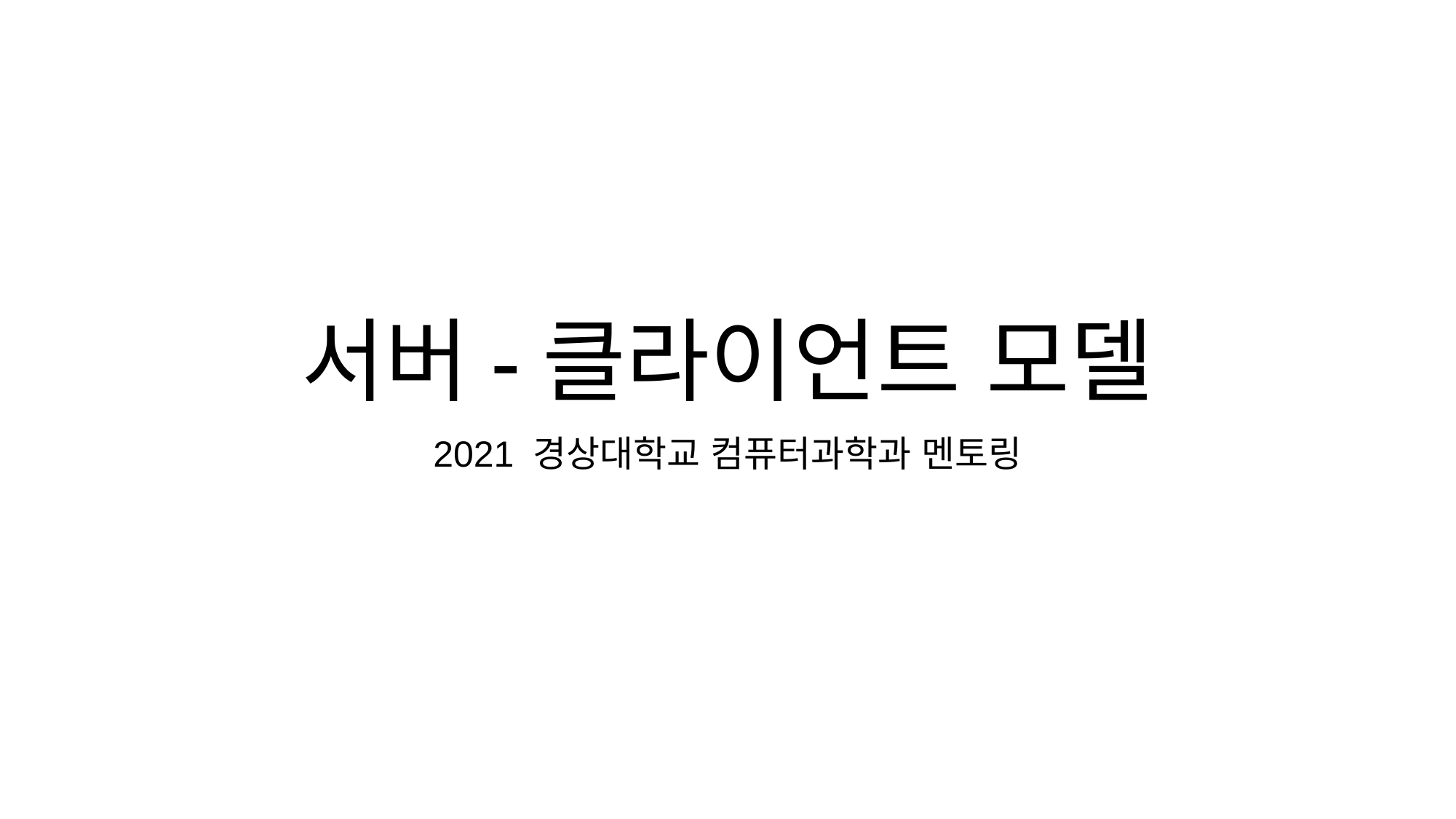

# 서버-클라이언트 모델
2021 경상대학교 컴퓨터과학과 멘토링